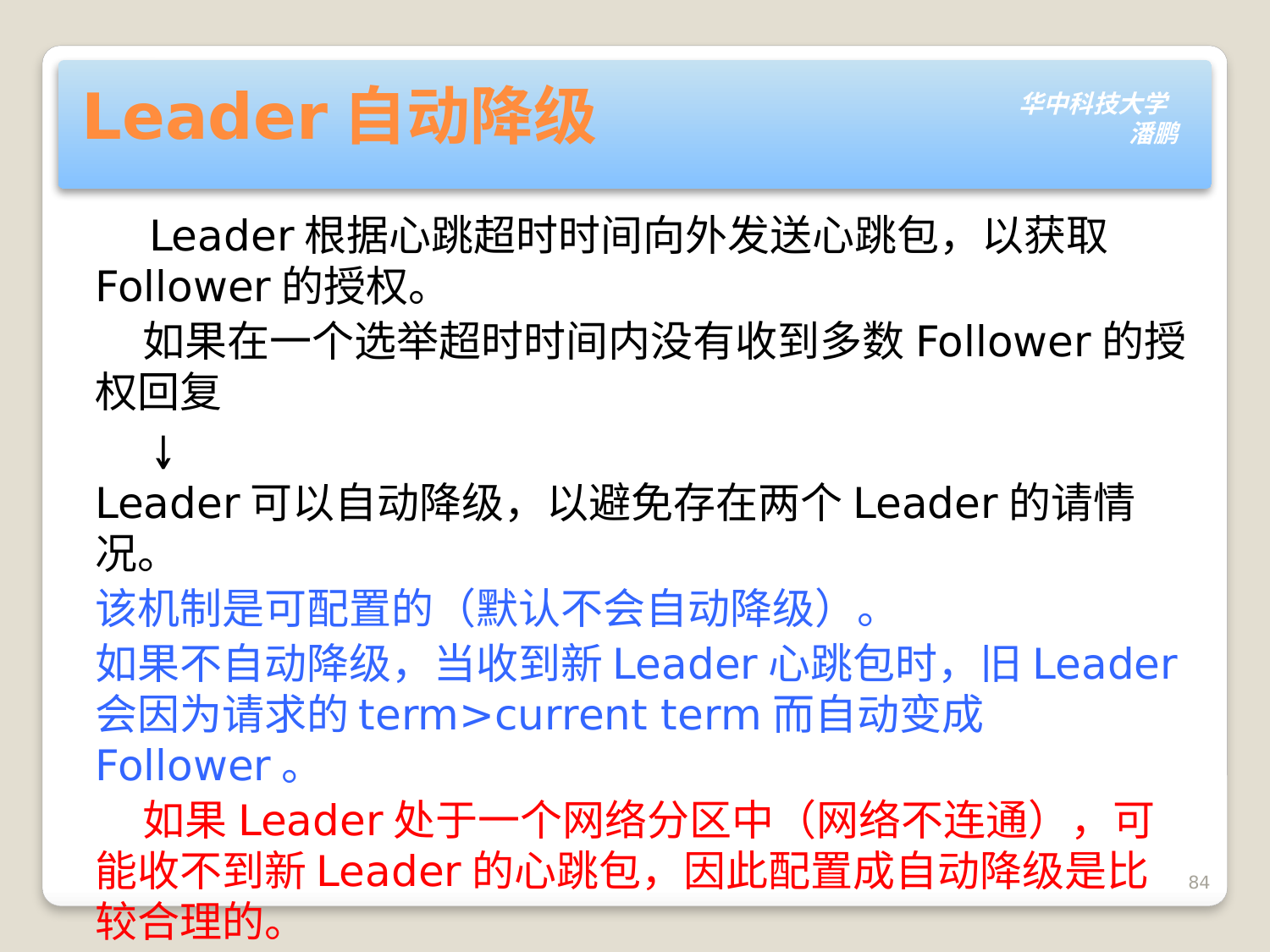

# Leader自动降级
    Leader根据心跳超时时间向外发送心跳包，以获取Follower的授权。
    如果在一个选举超时时间内没有收到多数Follower的授权回复
     ↓
Leader可以自动降级，以避免存在两个Leader的请情况。
该机制是可配置的（默认不会自动降级）。
如果不自动降级，当收到新Leader心跳包时，旧Leader会因为请求的term>current term而自动变成Follower。
    如果Leader处于一个网络分区中（网络不连通），可能收不到新Leader的心跳包，因此配置成自动降级是比较合理的。
84